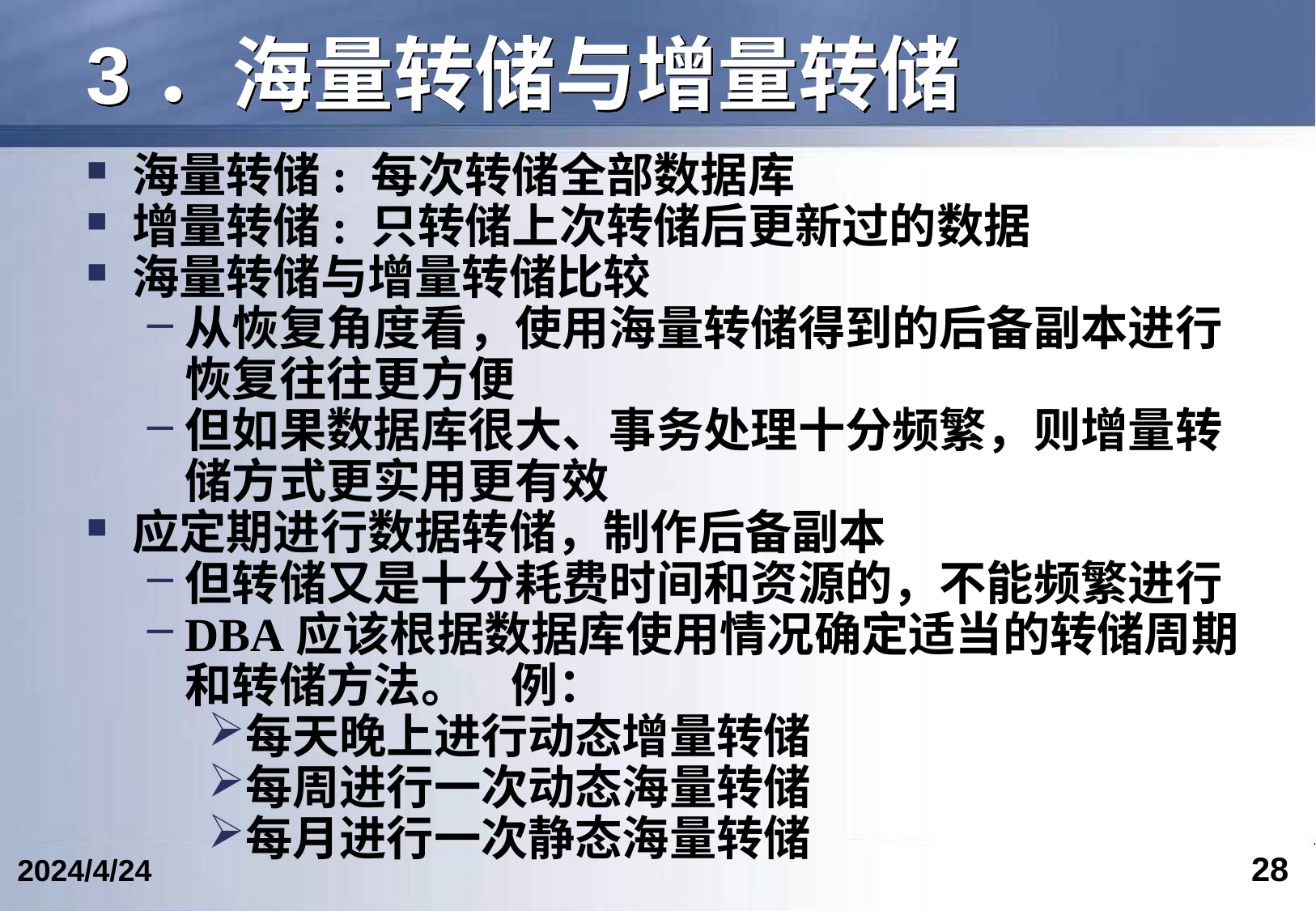

# 3．海量转储与增量转储
海量转储: 每次转储全部数据库
增量转储: 只转储上次转储后更新过的数据
海量转储与增量转储比较
从恢复角度看，使用海量转储得到的后备副本进行恢复往往更方便
但如果数据库很大、事务处理十分频繁，则增量转储方式更实用更有效
应定期进行数据转储，制作后备副本
但转储又是十分耗费时间和资源的，不能频繁进行
DBA应该根据数据库使用情况确定适当的转储周期和转储方法。    例：
每天晚上进行动态增量转储
每周进行一次动态海量转储
每月进行一次静态海量转储
28
2024/4/24